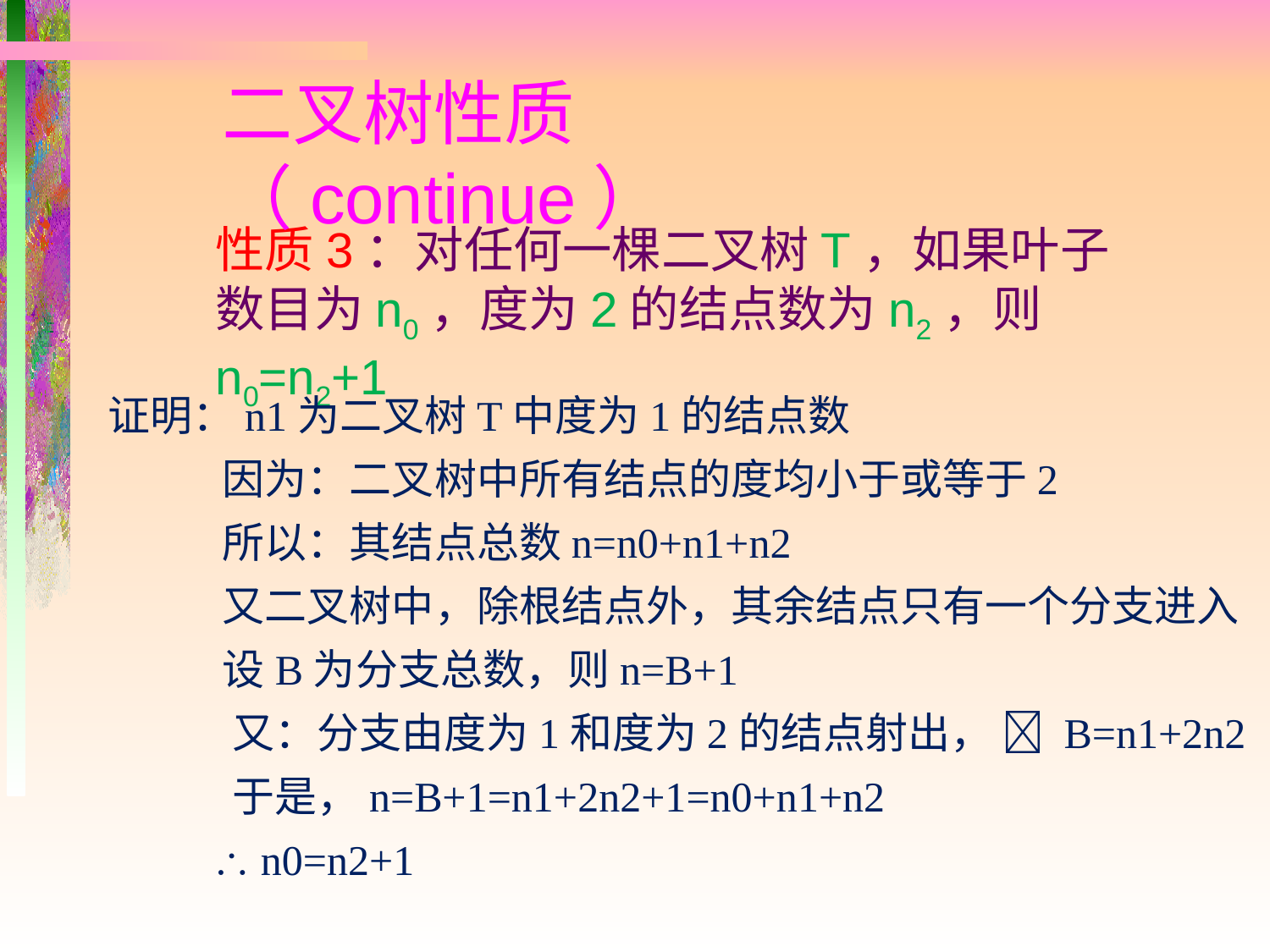

二叉树性质（continue）
性质3：对任何一棵二叉树T，如果叶子数目为n0，度为2的结点数为n2，则n0=n2+1
证明：n1为二叉树T中度为1的结点数
           因为：二叉树中所有结点的度均小于或等于2
           所以：其结点总数n=n0+n1+n2
           又二叉树中，除根结点外，其余结点只有一个分支进入
           设B为分支总数，则n=B+1
            又：分支由度为1和度为2的结点射出， ∴ B=n1+2n2
            于是，n=B+1=n1+2n2+1=n0+n1+n2
          ∴ n0=n2+1